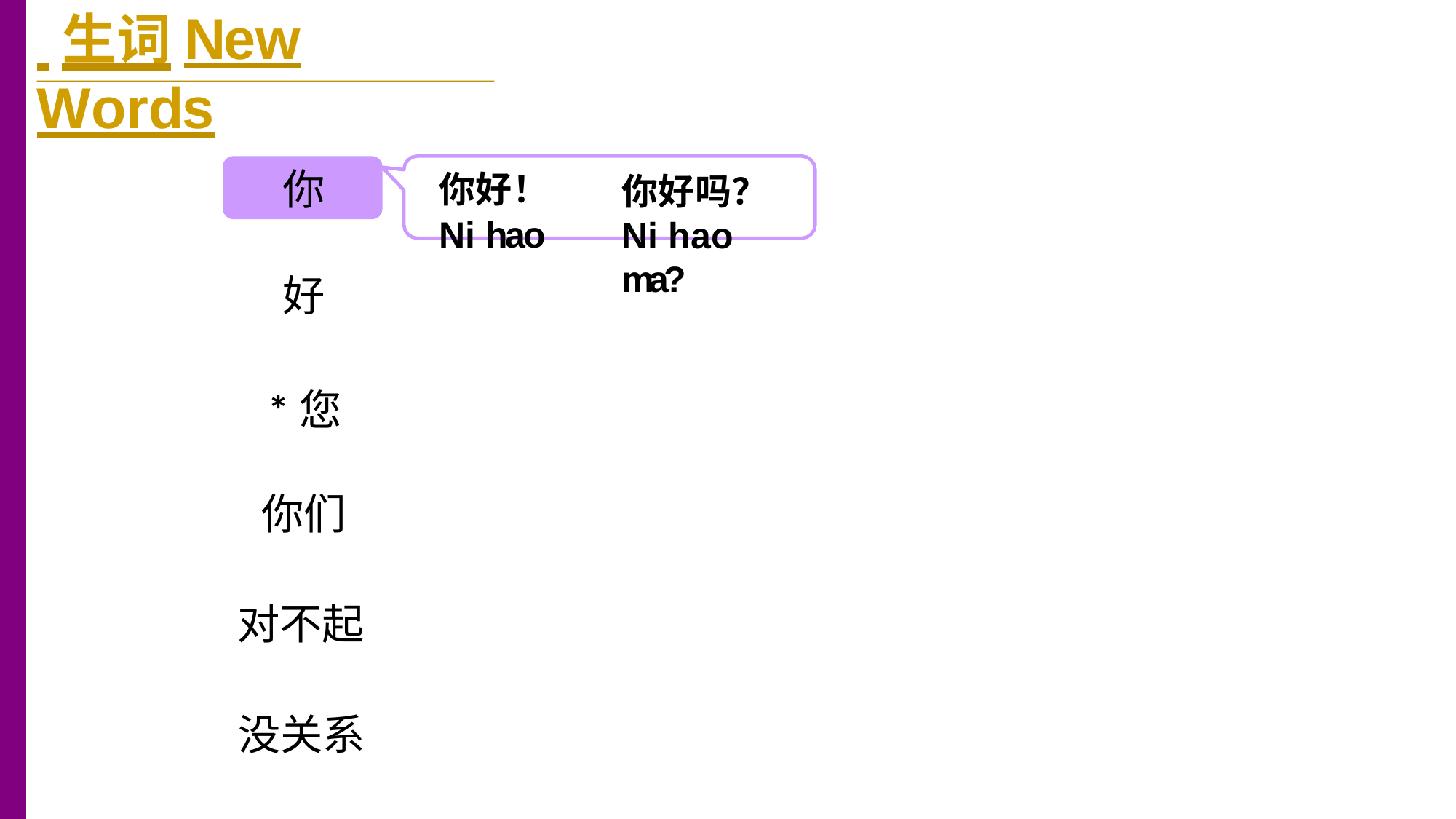

# 生词New Words

你
你好！
Ni hao
你好吗？
Ni hao ma?
好
*您 你们
对不起 没关系